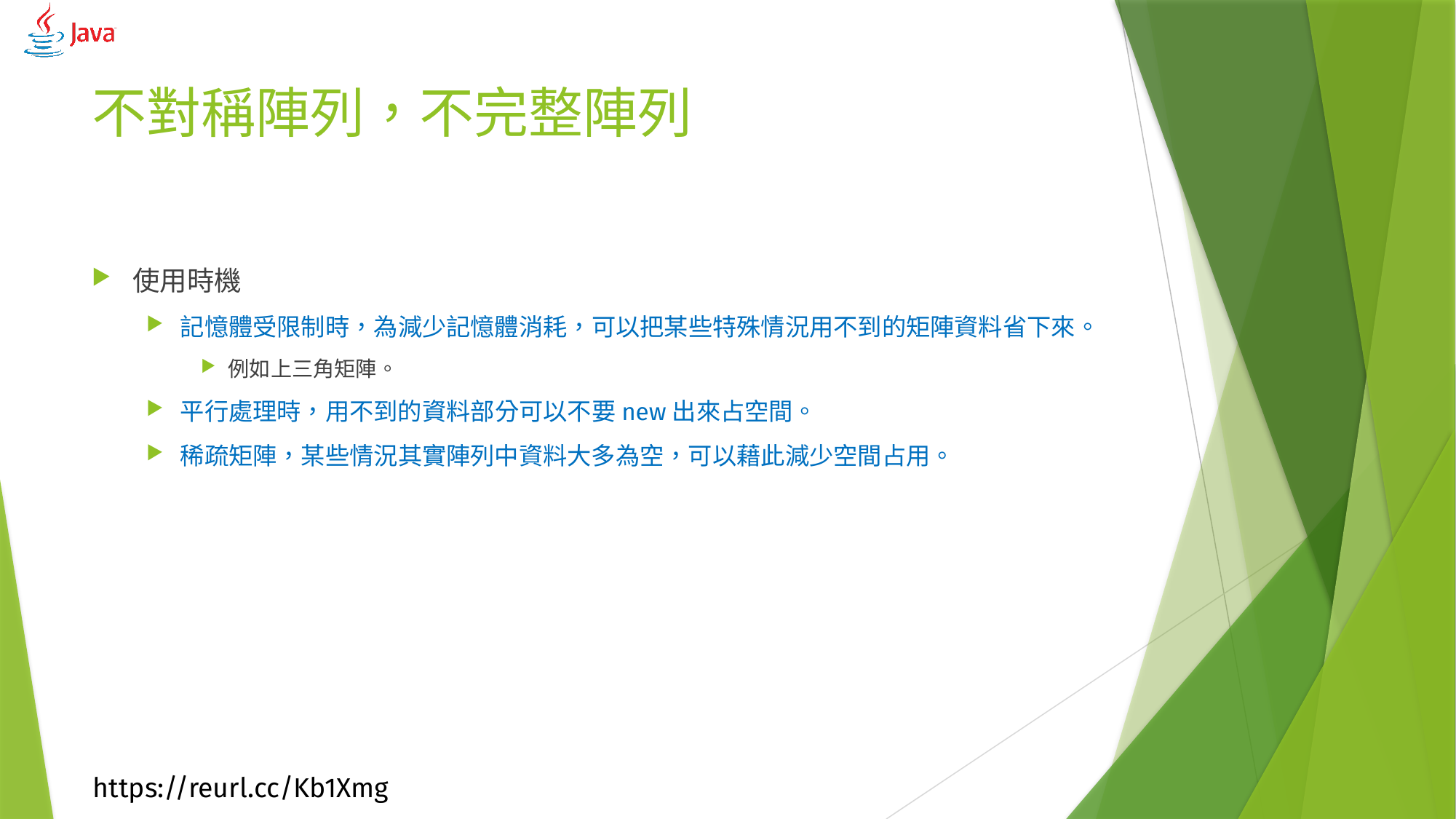

# 不對稱陣列，不完整陣列
使用時機
記憶體受限制時，為減少記憶體消耗，可以把某些特殊情況用不到的矩陣資料省下來。
例如上三角矩陣。
平行處理時，用不到的資料部分可以不要new出來占空間。
稀疏矩陣，某些情況其實陣列中資料大多為空，可以藉此減少空間占用。